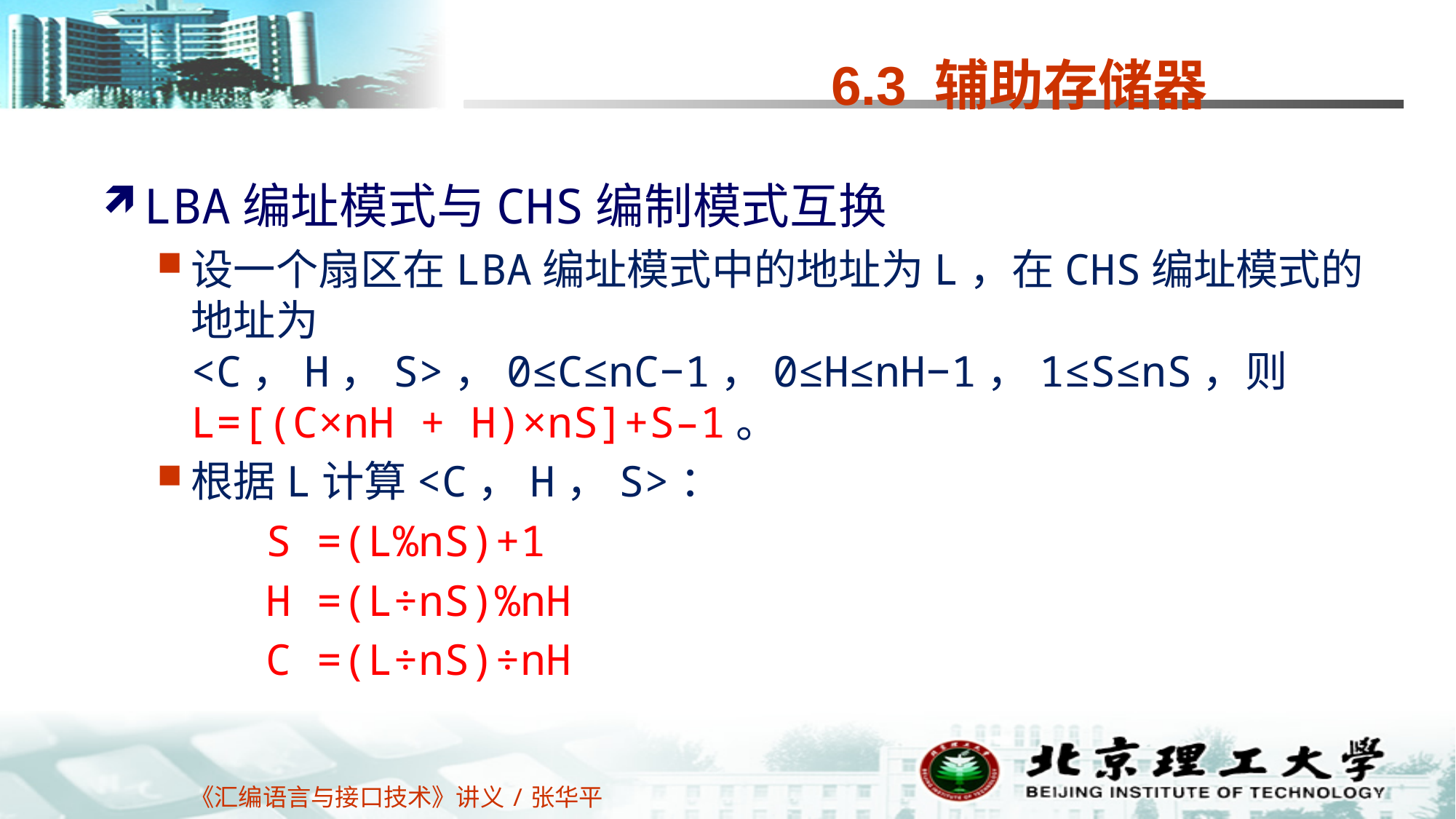

# 6.3 辅助存储器
LBA编址模式与CHS编制模式互换
设一个扇区在LBA编址模式中的地址为L，在CHS编址模式的地址为<C，H，S>，0≤C≤nC−1，0≤H≤nH−1，1≤S≤nS，则L=[(C×nH + H)×nS]+S–1。
根据L计算<C，H，S>：
	S =(L%nS)+1
	H =(L÷nS)%nH
	C =(L÷nS)÷nH